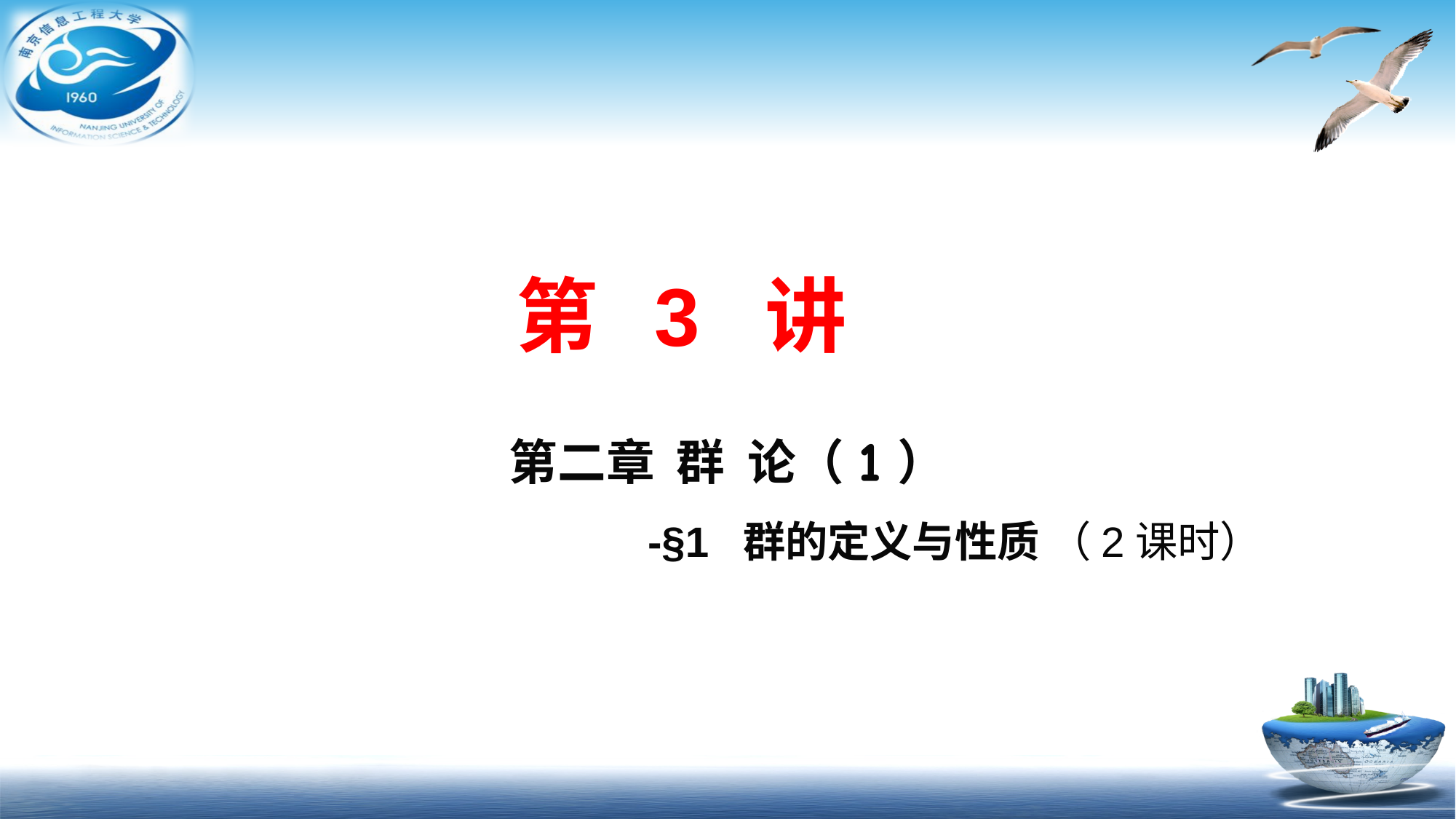

第  3  讲
第二章  群  论（1）
-§1  群的定义与性质 （2课时）